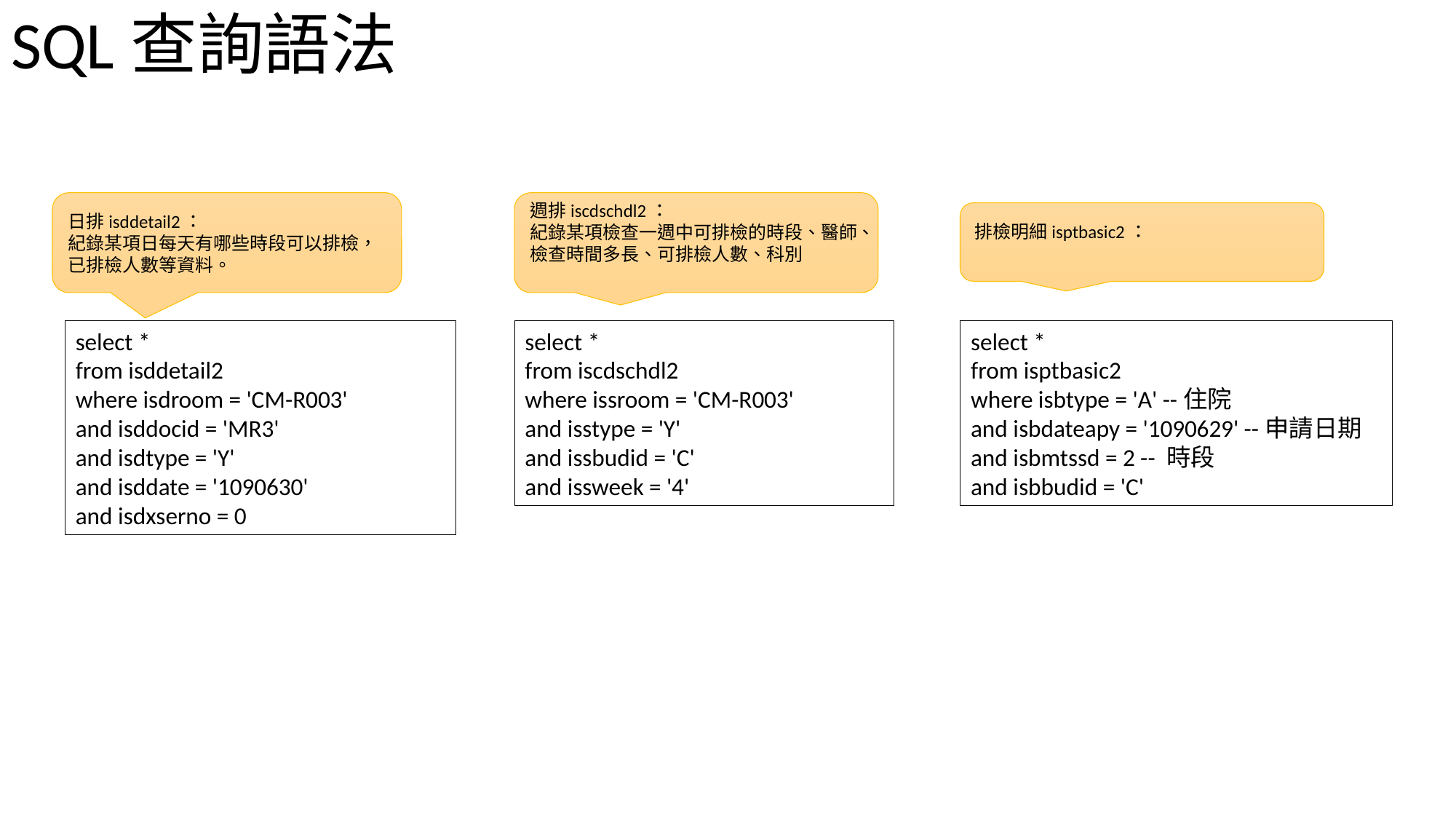

# SQL查詢語法
日排isddetail2：
紀錄某項日每天有哪些時段可以排檢，已排檢人數等資料。
週排iscdschdl2：
紀錄某項檢查一週中可排檢的時段、醫師、檢查時間多長、可排檢人數、科別

排檢明細isptbasic2：

select *
from isddetail2
where isdroom = 'CM-R003'
and isddocid = 'MR3'
and isdtype = 'Y'
and isddate = '1090630'
and isdxserno = 0
select *
from iscdschdl2
where issroom = 'CM-R003'
and isstype = 'Y'
and issbudid = 'C'
and issweek = '4'
select *
from isptbasic2
where isbtype = 'A' --住院
and isbdateapy = '1090629' --申請日期
and isbmtssd = 2 -- 時段
and isbbudid = 'C'